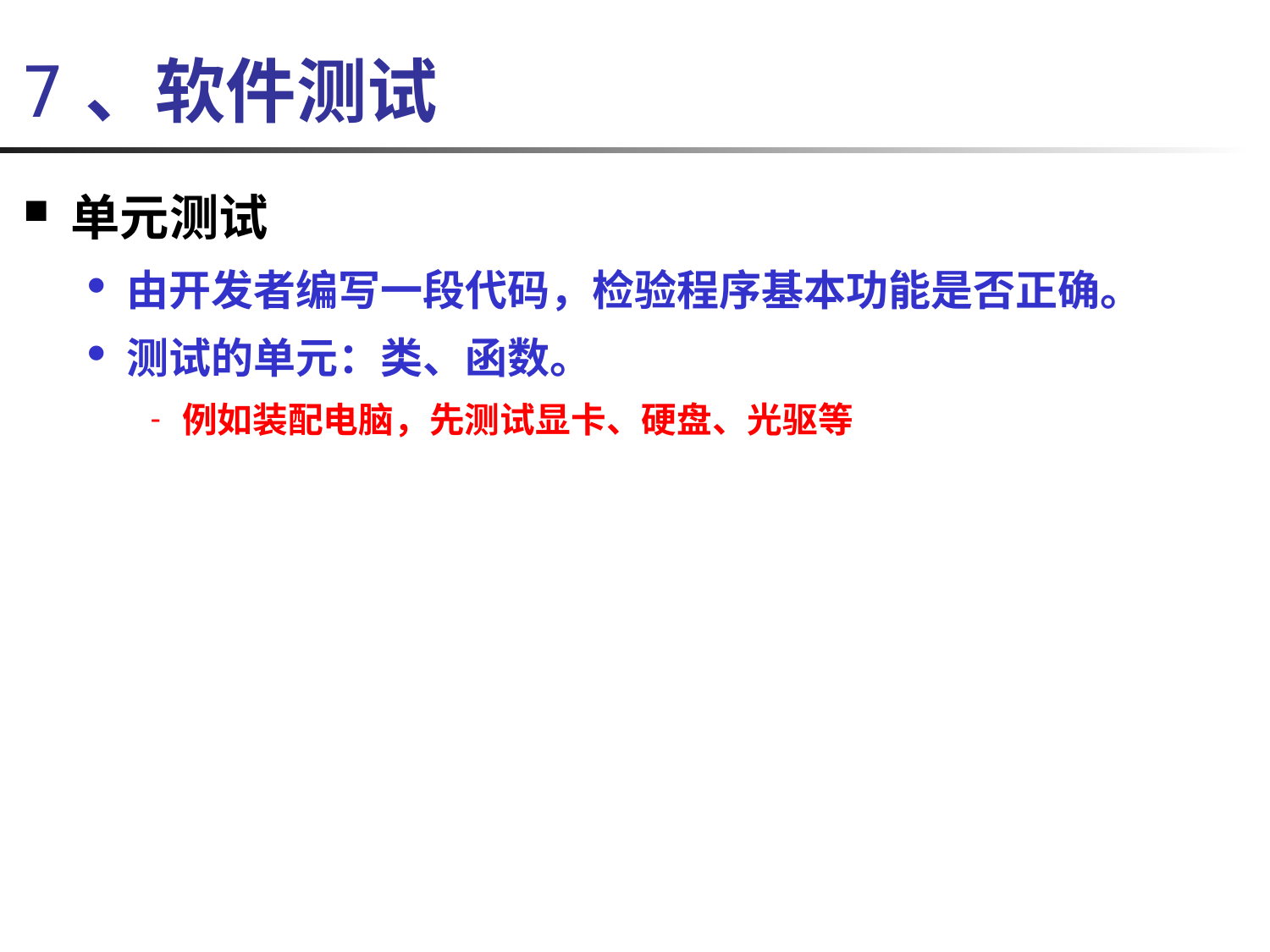

# 7、软件测试
单元测试
由开发者编写一段代码，检验程序基本功能是否正确。
测试的单元：类、函数。
例如装配电脑，先测试显卡、硬盘、光驱等

24